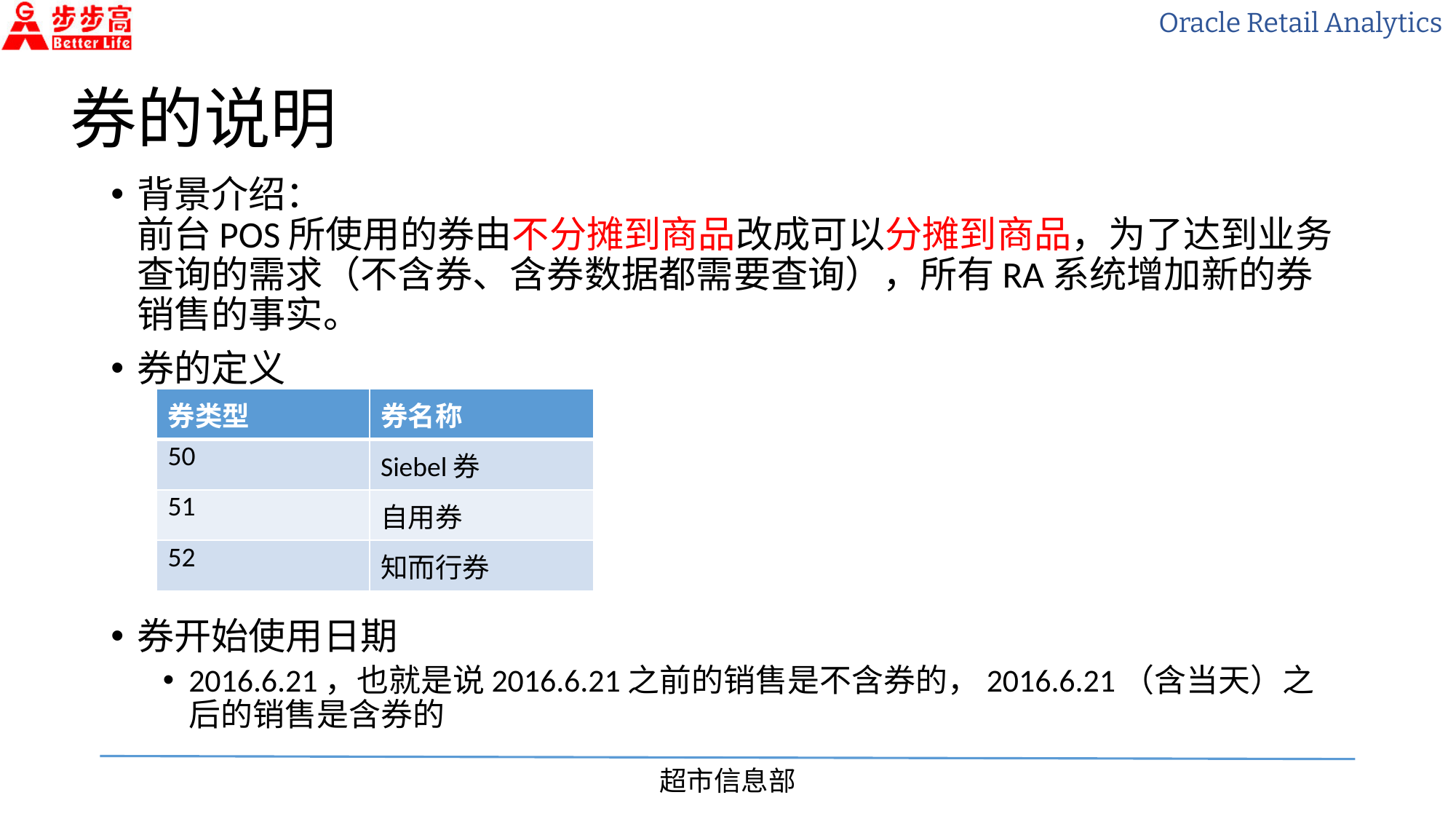

# 券的说明
背景介绍：
前台POS所使用的券由不分摊到商品改成可以分摊到商品，为了达到业务查询的需求（不含券、含券数据都需要查询），所有RA系统增加新的券销售的事实。
券的定义

券开始使用日期
2016.6.21，也就是说2016.6.21之前的销售是不含券的，2016.6.21（含当天）之后的销售是含券的
| 券类型 | 券名称 |
| --- | --- |
| 50 | Siebel券 |
| 51 | 自用券 |
| 52 | 知而行券 |